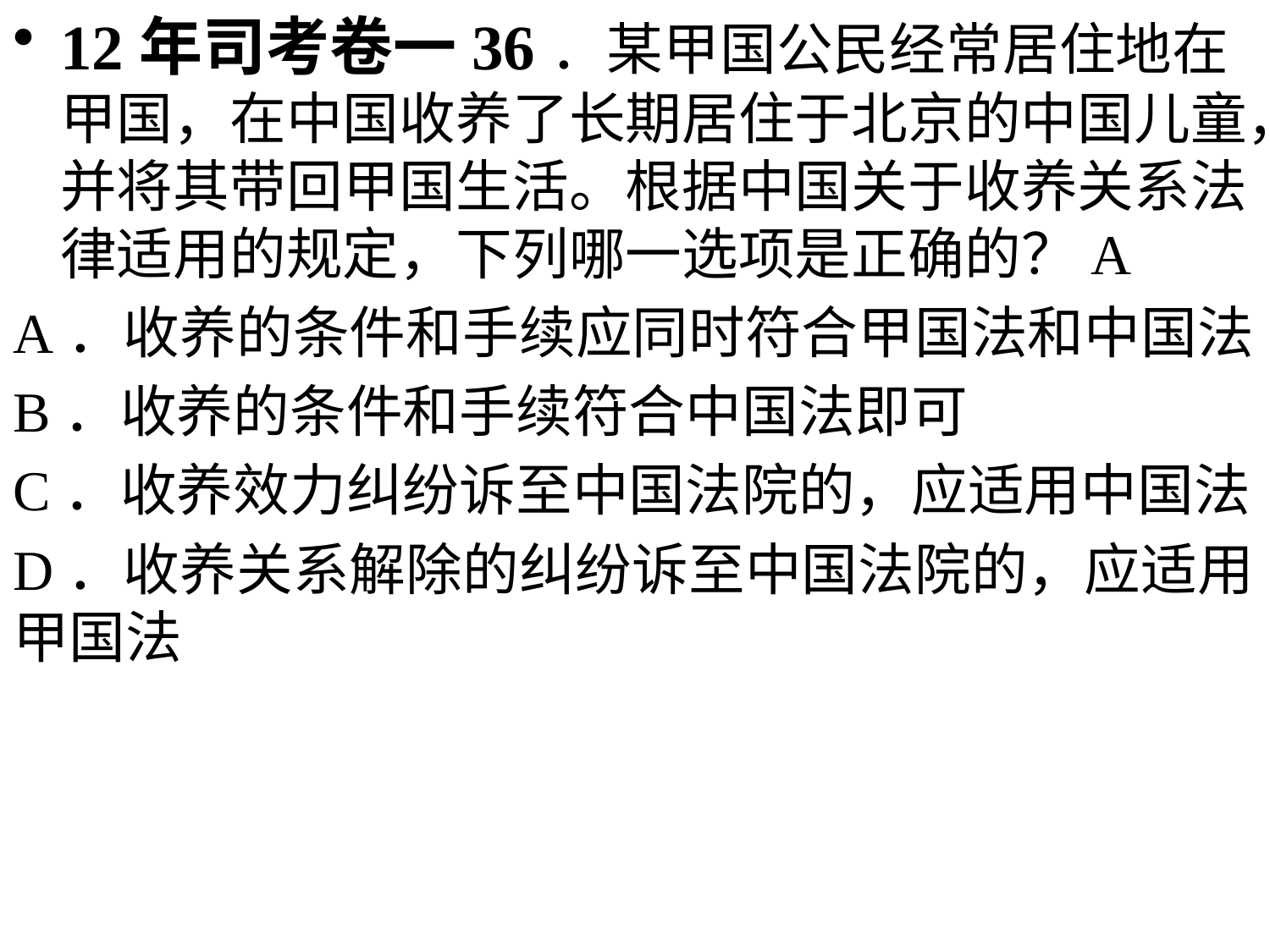

12年司考卷一36．某甲国公民经常居住地在甲国，在中国收养了长期居住于北京的中国儿童，并将其带回甲国生活。根据中国关于收养关系法律适用的规定，下列哪一选项是正确的？A
A．收养的条件和手续应同时符合甲国法和中国法
B．收养的条件和手续符合中国法即可
C．收养效力纠纷诉至中国法院的，应适用中国法
D．收养关系解除的纠纷诉至中国法院的，应适用甲国法